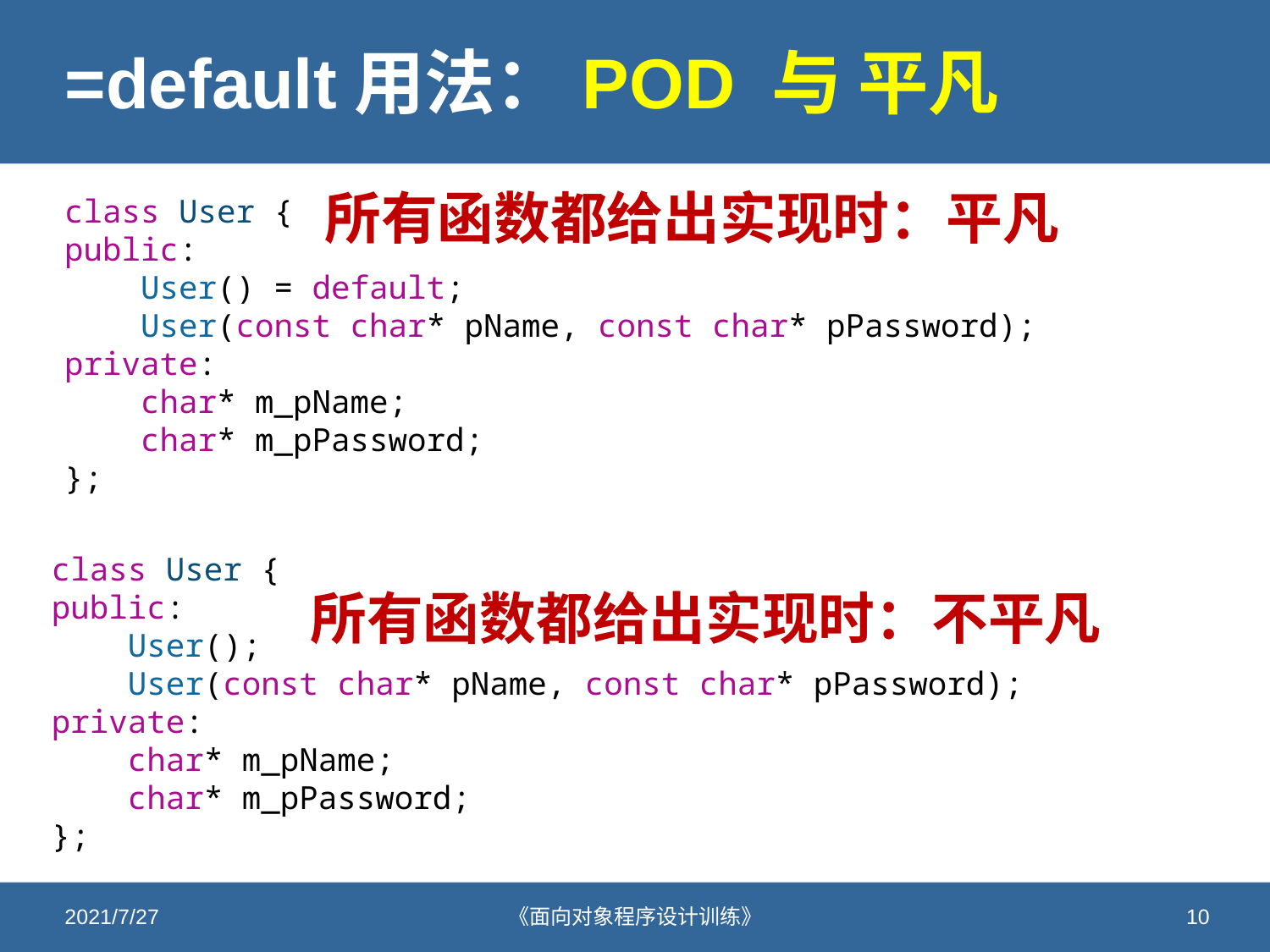

# =default用法：POD 与 平凡
所有函数都给出实现时：平凡
class User {
public:
    User() = default;
    User(const char* pName, const char* pPassword);
private:
    char* m_pName;
    char* m_pPassword;
};
class User {
public:
    User();
    User(const char* pName, const char* pPassword);
private:
    char* m_pName;
    char* m_pPassword;
};
所有函数都给出实现时：不平凡
2021/7/27
《面向对象程序设计训练》
10